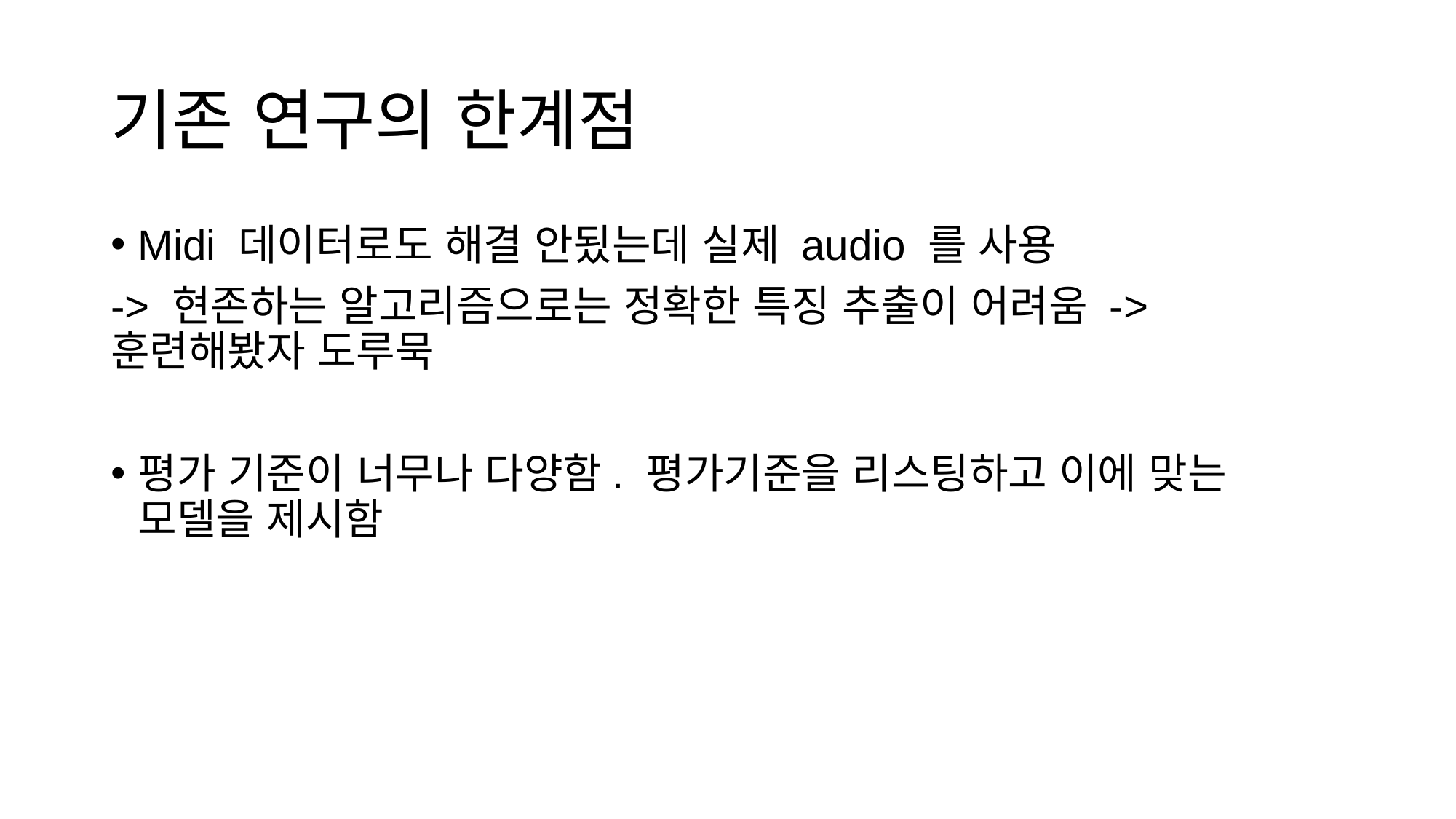

# 기존 연구의 한계점
Midi 데이터로도 해결 안됬는데 실제 audio 를 사용
-> 현존하는 알고리즘으로는 정확한 특징 추출이 어려움 -> 훈련해봤자 도루묵

평가 기준이 너무나 다양함. 평가기준을 리스팅하고 이에 맞는 모델을 제시함